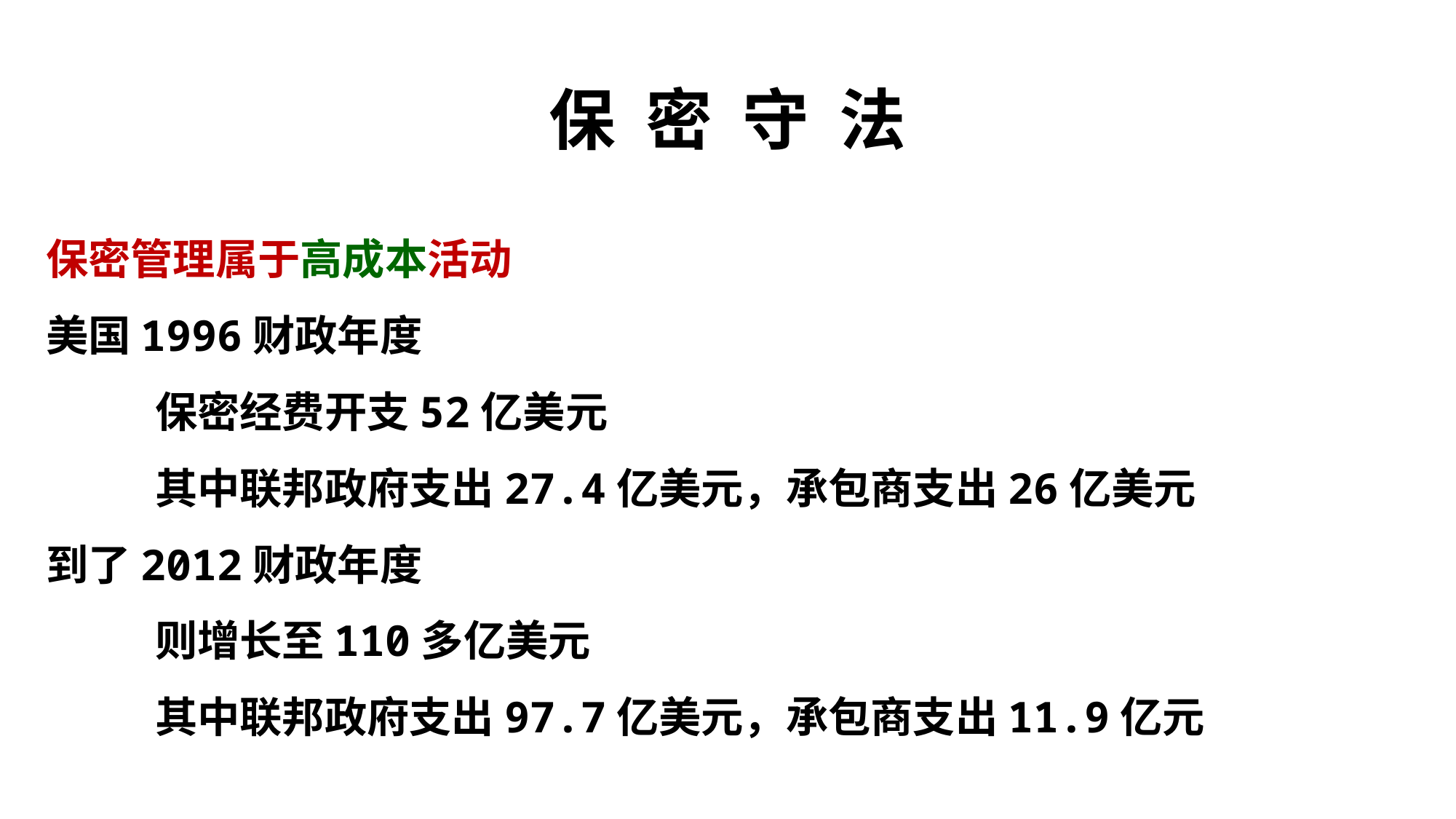

# 保  密  守  法
保密管理属于高成本活动
美国1996财政年度
	保密经费开支52亿美元
	其中联邦政府支出27.4亿美元，承包商支出26亿美元
到了2012财政年度
	则增长至110多亿美元
	其中联邦政府支出97.7亿美元，承包商支出11.9亿元